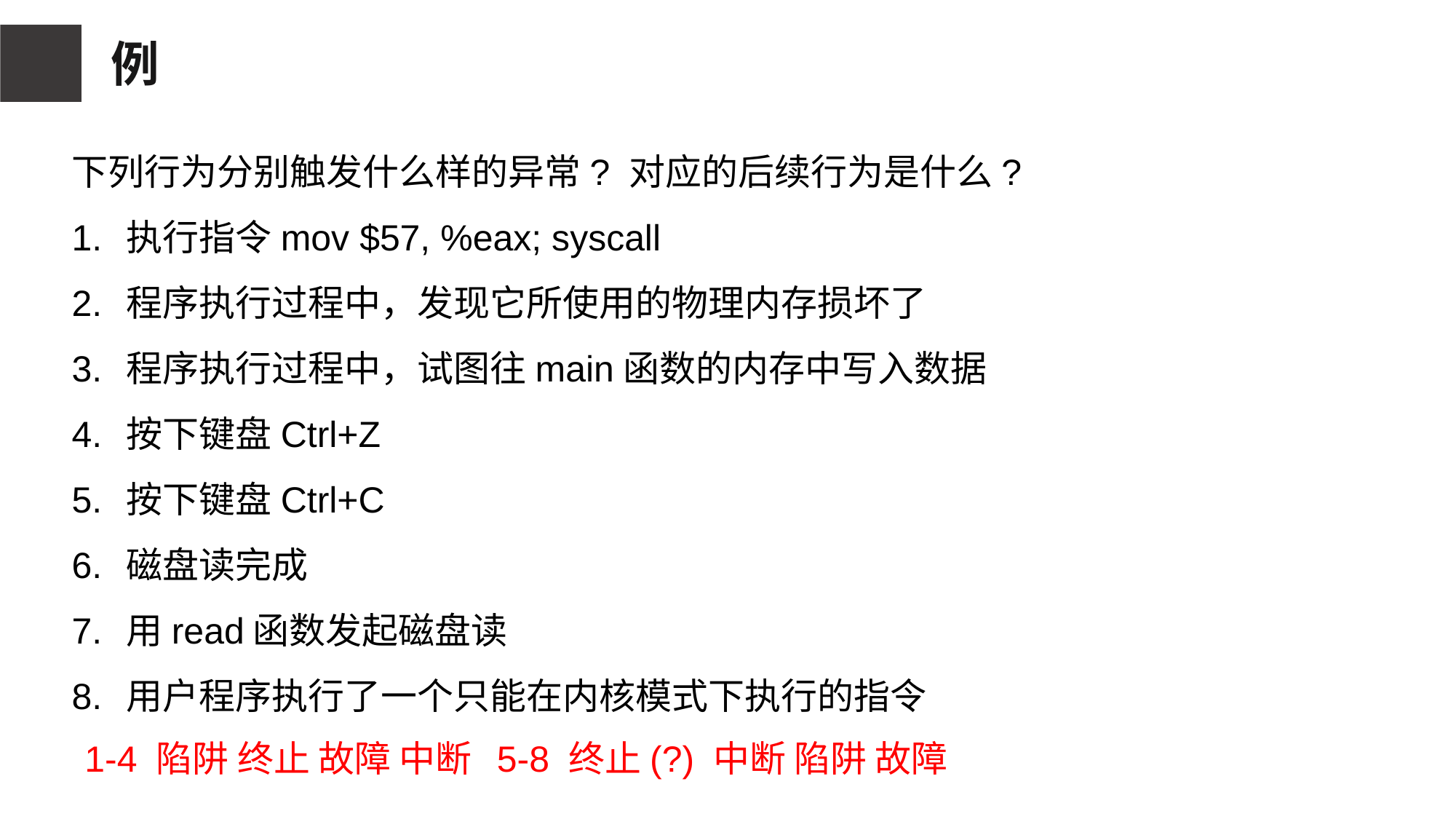

例
下列行为分别触发什么样的异常? 对应的后续行为是什么?
执行指令mov $57, %eax; syscall
程序执行过程中，发现它所使用的物理内存损坏了
程序执行过程中，试图往main函数的内存中写入数据
按下键盘Ctrl+Z
按下键盘Ctrl+C
磁盘读完成
用read函数发起磁盘读
用户程序执行了一个只能在内核模式下执行的指令
1-4 陷阱 终止 故障 中断  5-8 终止(?) 中断 陷阱 故障